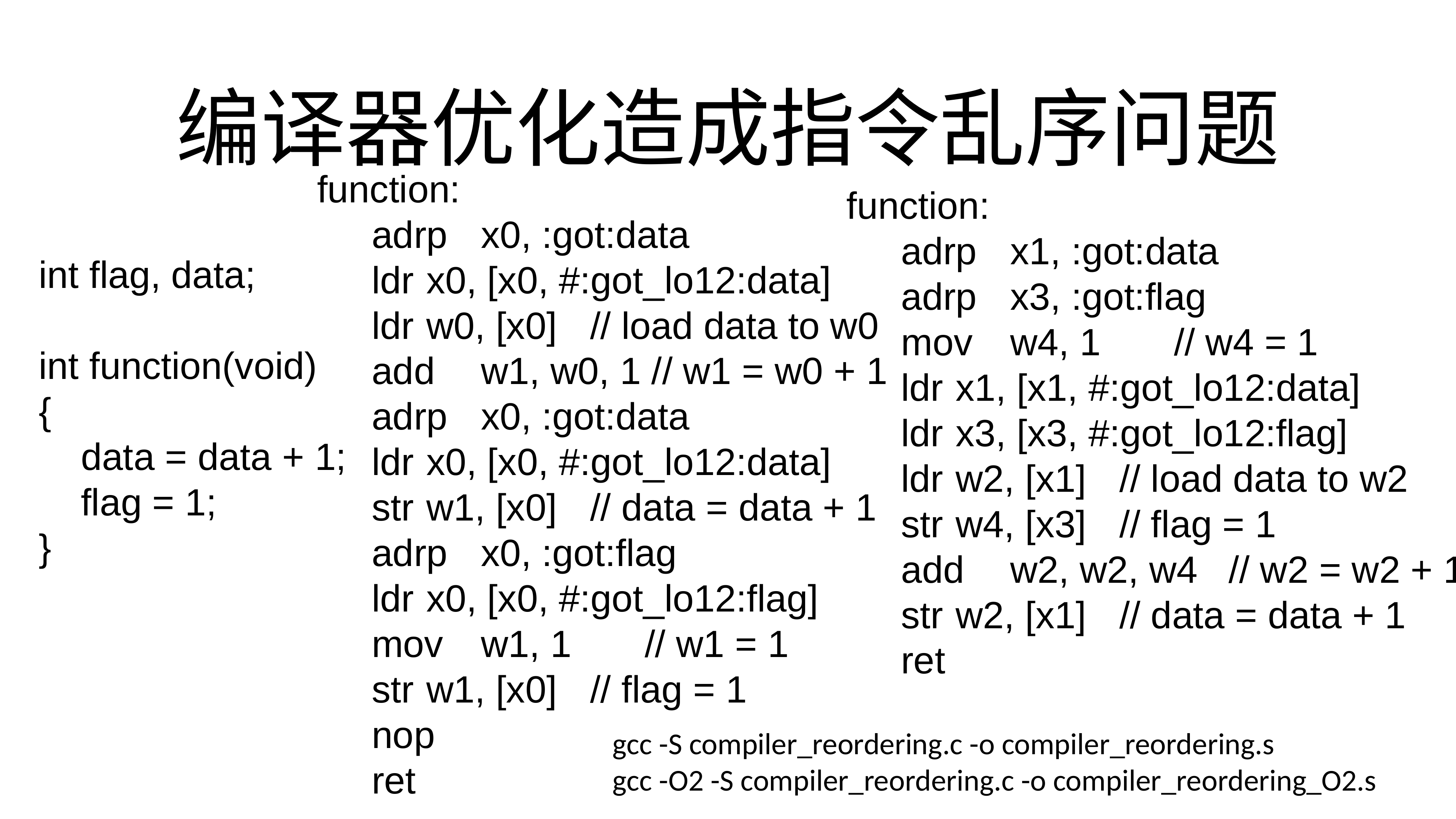

# 编译器优化造成指令乱序问题
function:
	adrp	x0, :got:data
	ldr	x0, [x0, #:got_lo12:data]
	ldr	w0, [x0] 	// load data to w0
	add	w1, w0, 1 // w1 = w0 + 1
	adrp	x0, :got:data
	ldr	x0, [x0, #:got_lo12:data]
	str	w1, [x0]	// data = data + 1
	adrp	x0, :got:flag
	ldr	x0, [x0, #:got_lo12:flag]
	mov	w1, 1		// w1 = 1
	str	w1, [x0]	// flag = 1
	nop
	ret
function:
	adrp	x1, :got:data
	adrp	x3, :got:flag
	mov	w4, 1		// w4 = 1
	ldr	x1, [x1, #:got_lo12:data]
	ldr	x3, [x3, #:got_lo12:flag]
	ldr	w2, [x1]	// load data to w2
	str	w4, [x3]	// flag = 1
	add	w2, w2, w4	// w2 = w2 + 1
	str	w2, [x1]	// data = data + 1
	ret
int flag, data;

int function(void)
{
    data = data + 1;
    flag = 1;
}
gcc -S compiler_reordering.c -o compiler_reordering.s
gcc -O2 -S compiler_reordering.c -o compiler_reordering_O2.s